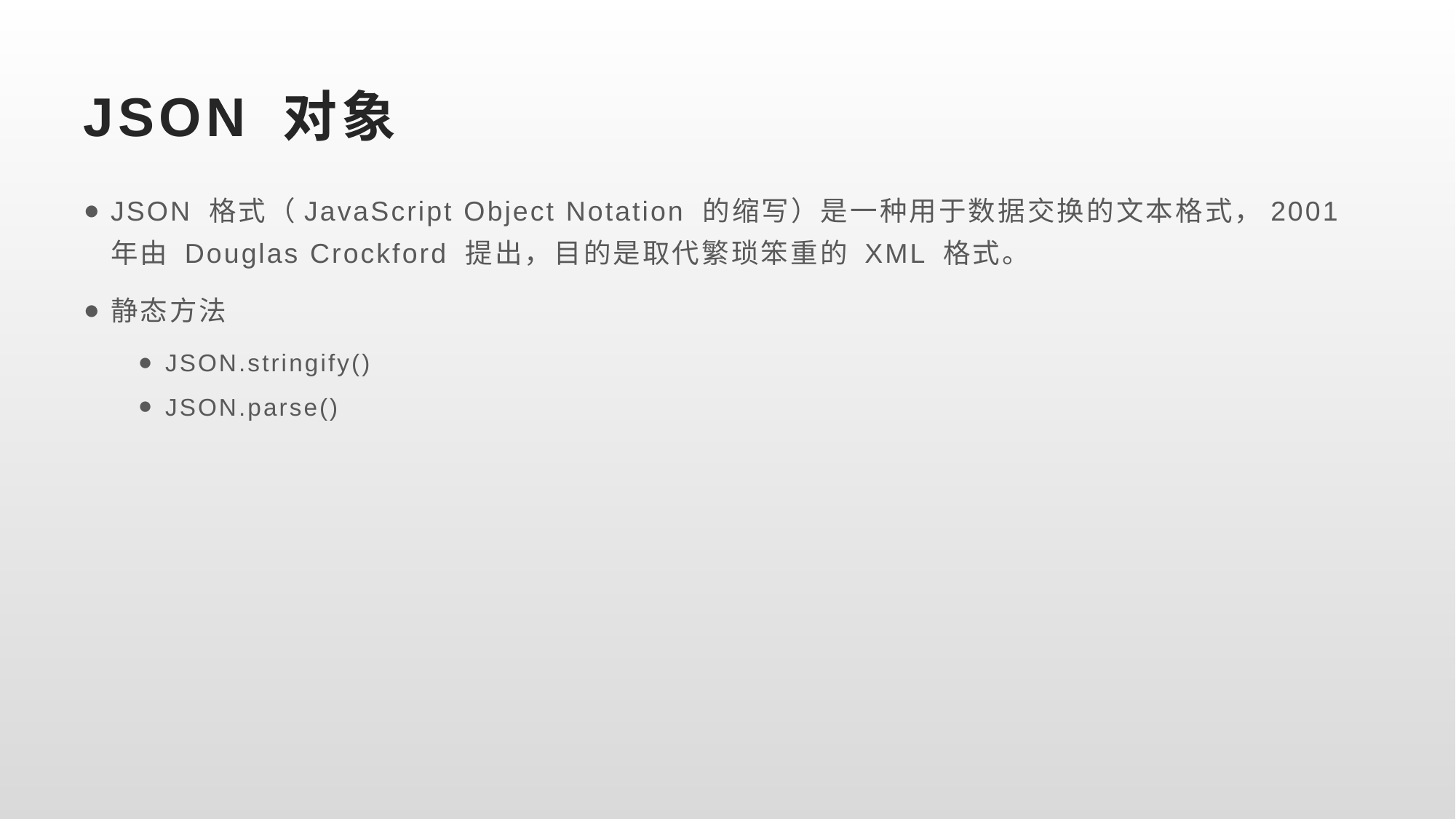

# JSON 对象
JSON 格式（JavaScript Object Notation 的缩写）是一种用于数据交换的文本格式，2001年由 Douglas Crockford 提出，目的是取代繁琐笨重的 XML 格式。
静态方法
JSON.stringify()
JSON.parse()